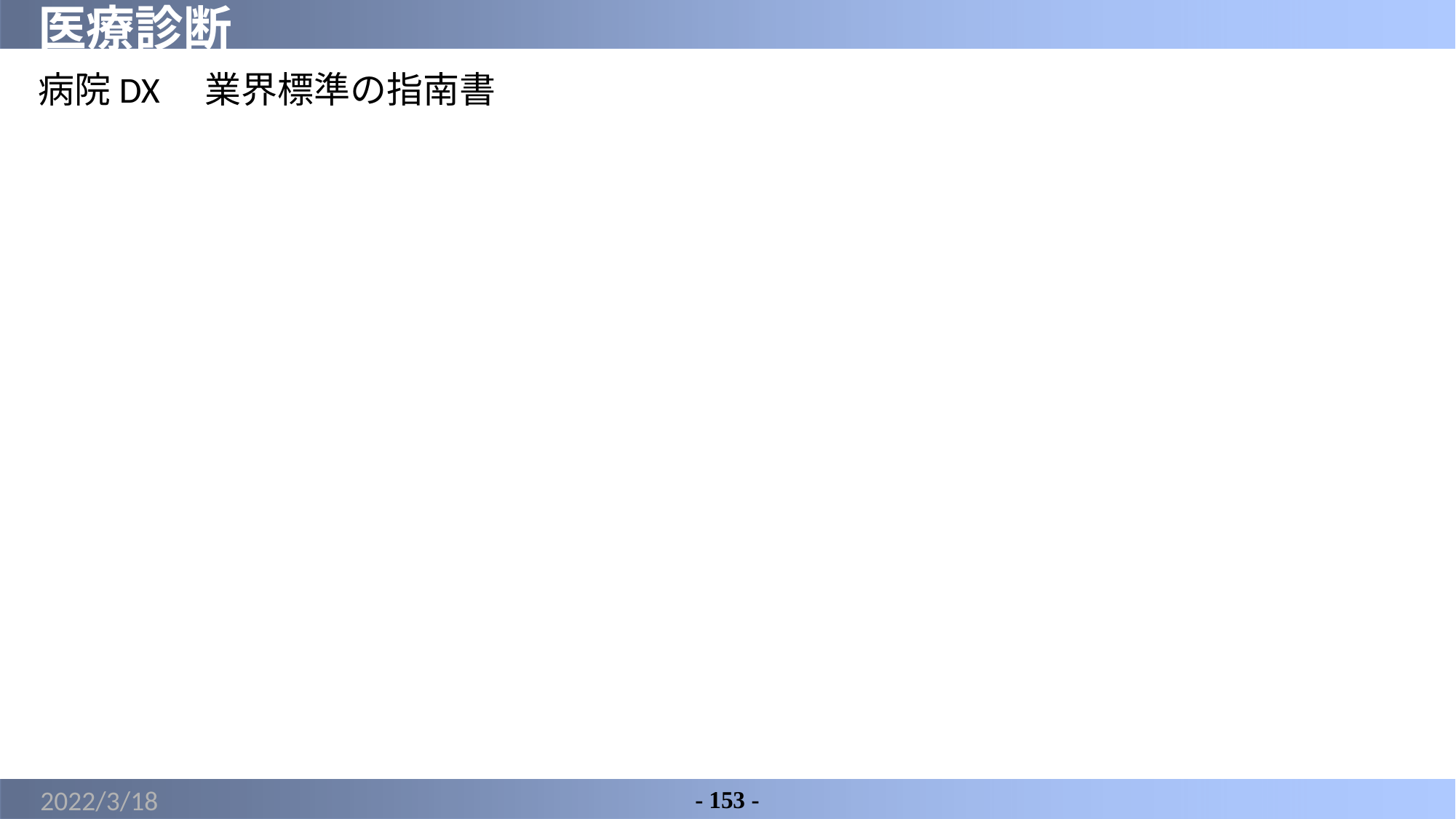

# 医療診断
病院DX　業界標準の指南書
2022/3/18
- 153 -